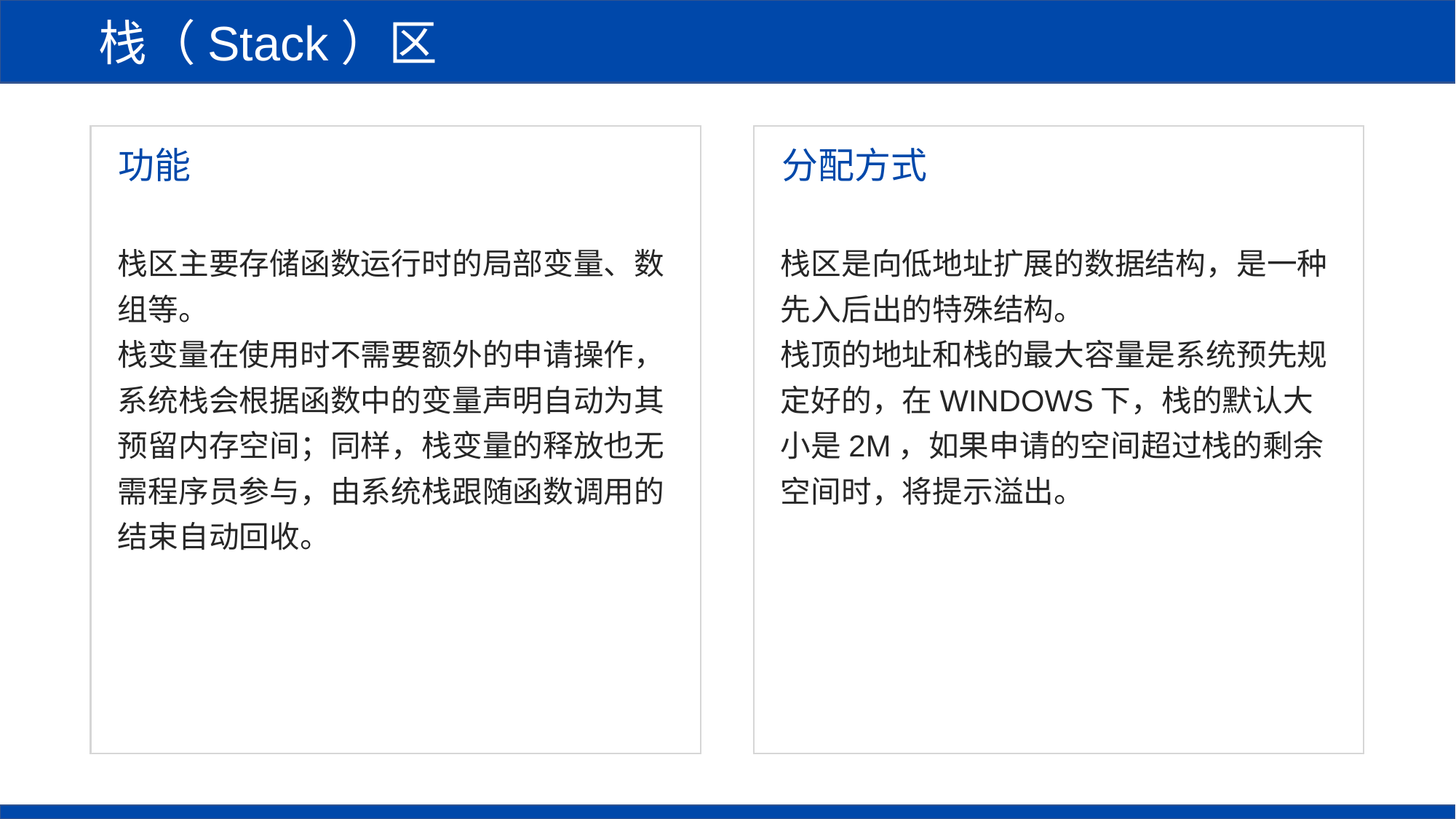

栈（Stack）区

功能
分配方式
栈区主要存储函数运行时的局部变量、数组等。
栈变量在使用时不需要额外的申请操作，系统栈会根据函数中的变量声明自动为其预留内存空间；同样，栈变量的释放也无需程序员参与，由系统栈跟随函数调用的结束自动回收。
栈区是向低地址扩展的数据结构，是一种先入后出的特殊结构。
栈顶的地址和栈的最大容量是系统预先规定好的，在WINDOWS下，栈的默认大小是2M，如果申请的空间超过栈的剩余空间时，将提示溢出。